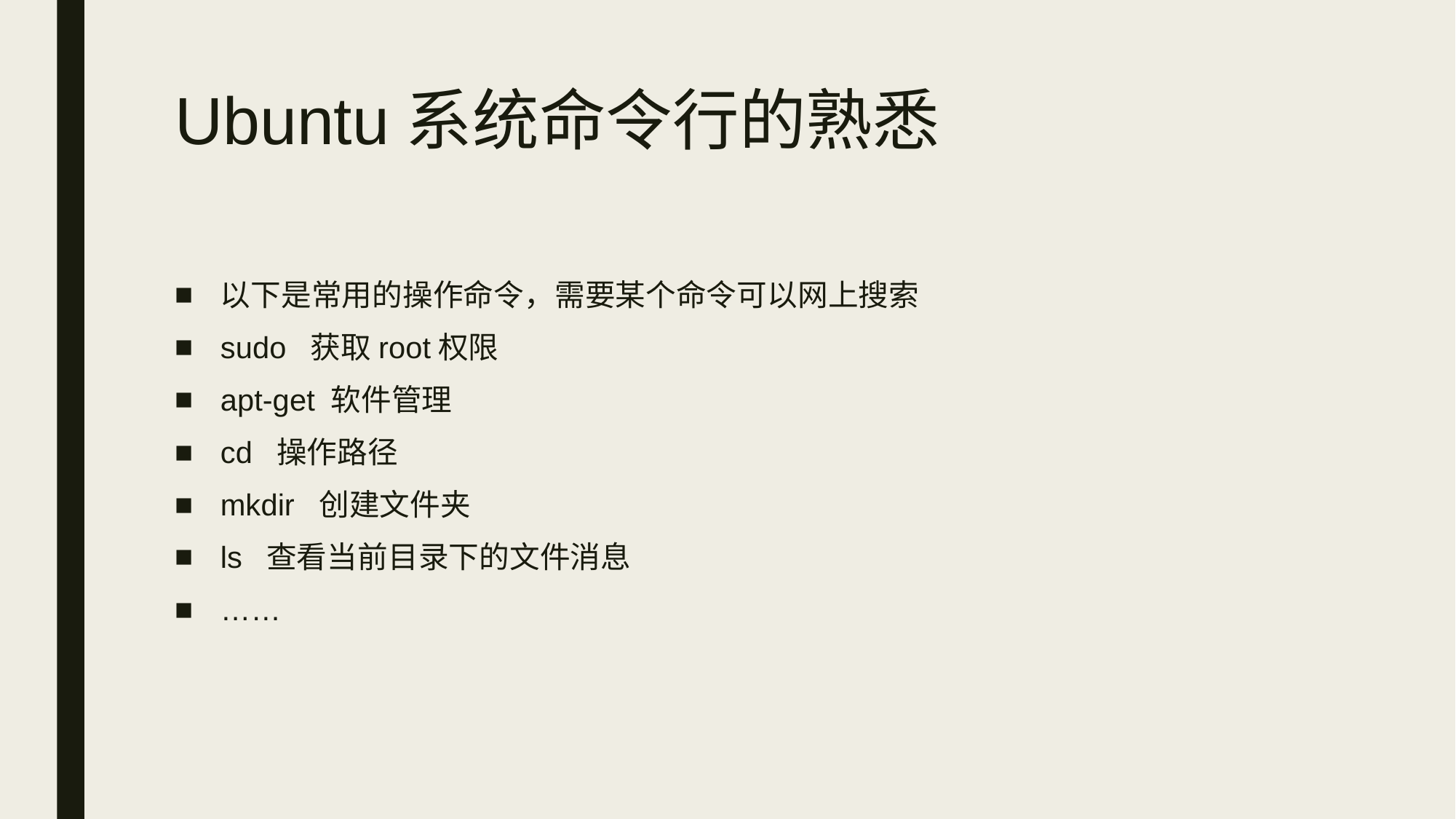

# Ubuntu系统命令行的熟悉
以下是常用的操作命令，需要某个命令可以网上搜索
sudo  获取root权限
apt-get 软件管理
cd  操作路径
mkdir  创建文件夹
ls  查看当前目录下的文件消息
……